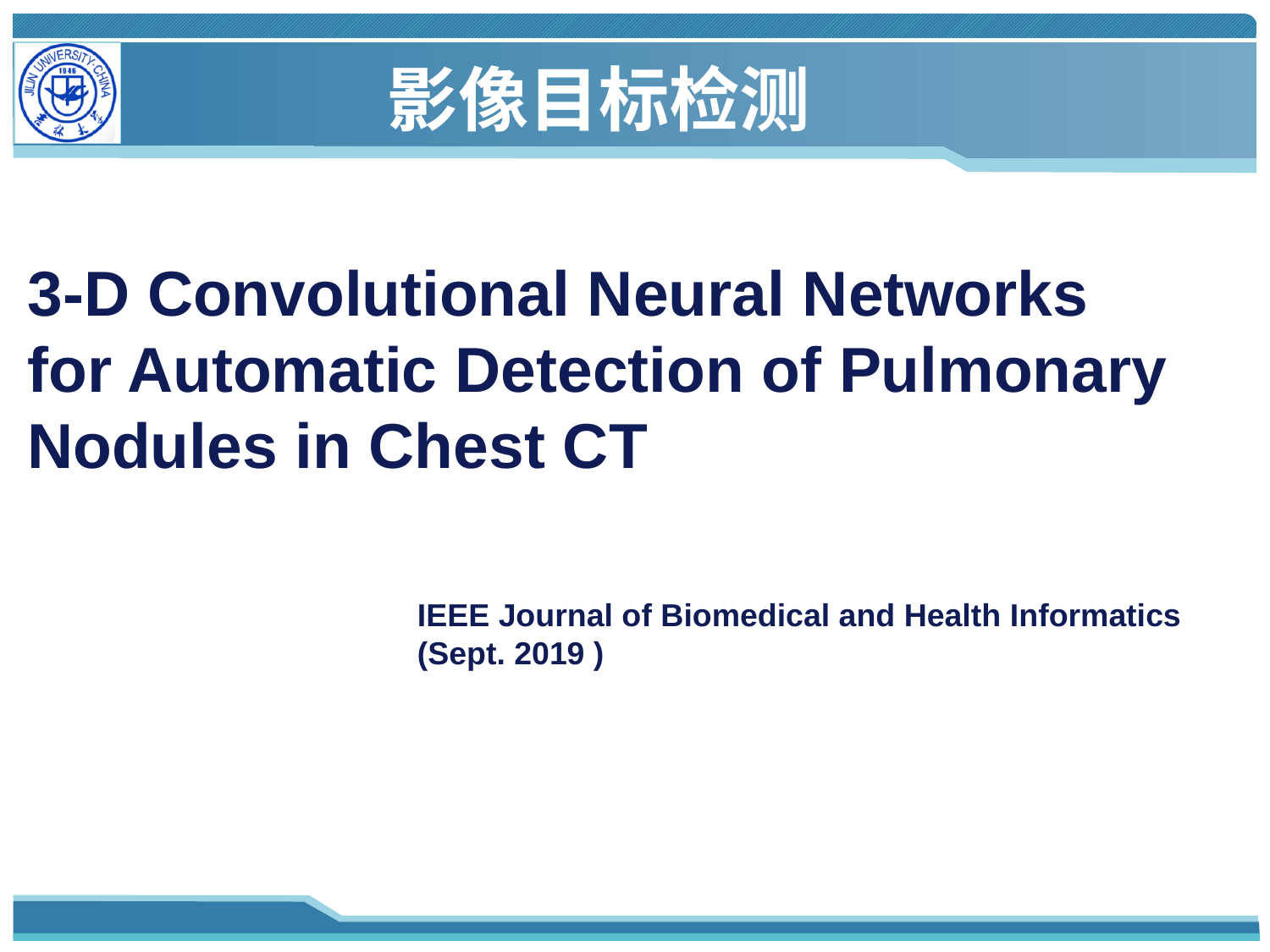

影像目标检测
3-D Convolutional Neural Networks for Automatic Detection of Pulmonary Nodules in Chest CT
IEEE Journal of Biomedical and Health Informatics (Sept. 2019 )